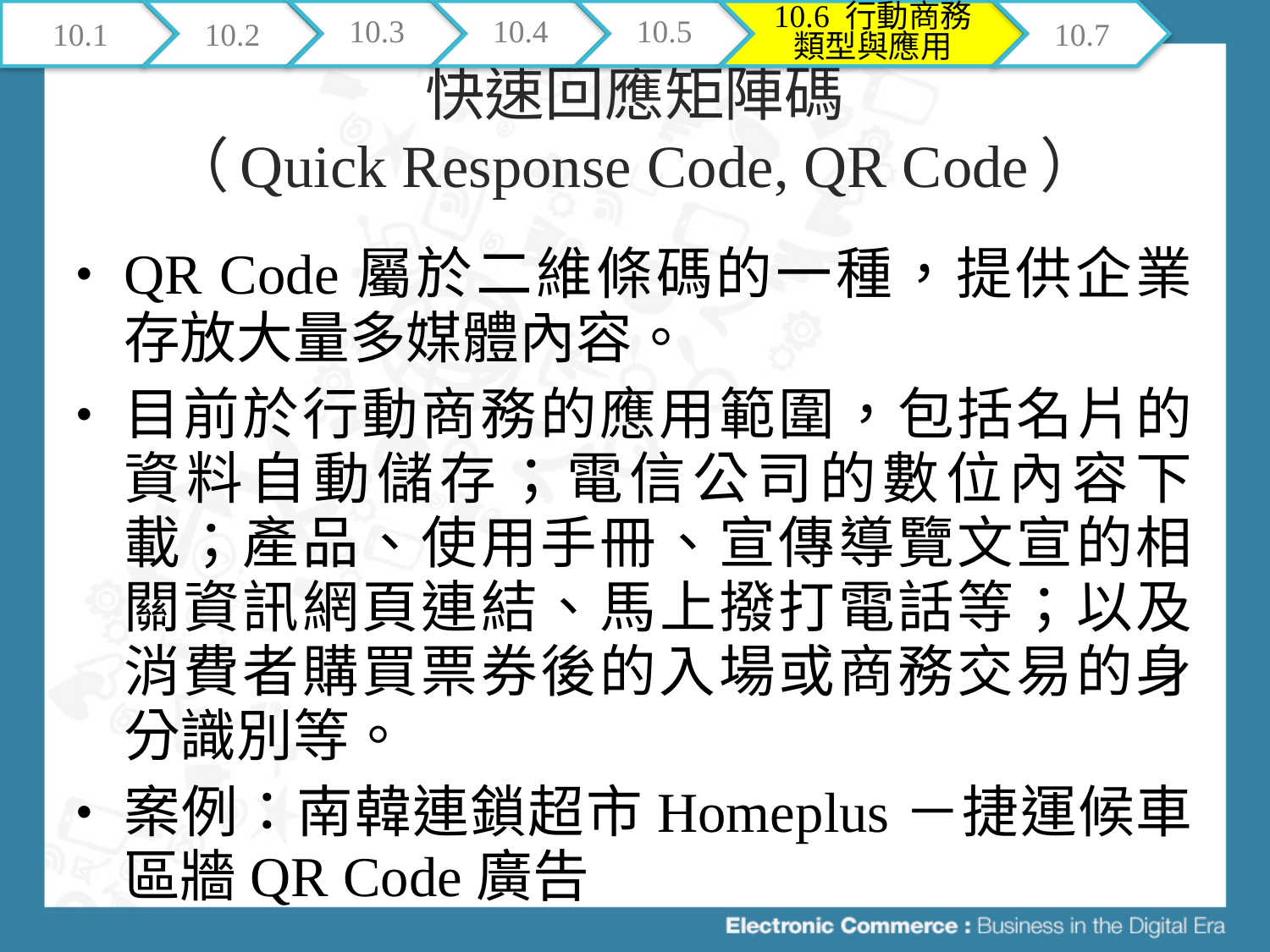

10.1
10.2
10.3
10.4
10.5
10.6 行動商務類型與應用
10.7
# 快速回應矩陣碼 （Quick Response Code, QR Code）
QR Code屬於二維條碼的一種，提供企業存放大量多媒體內容。
目前於行動商務的應用範圍，包括名片的資料自動儲存；電信公司的數位內容下載；產品、使用手冊、宣傳導覽文宣的相關資訊網頁連結、馬上撥打電話等；以及消費者購買票券後的入場或商務交易的身分識別等。
案例：南韓連鎖超市Homeplus－捷運候車區牆QR Code廣告